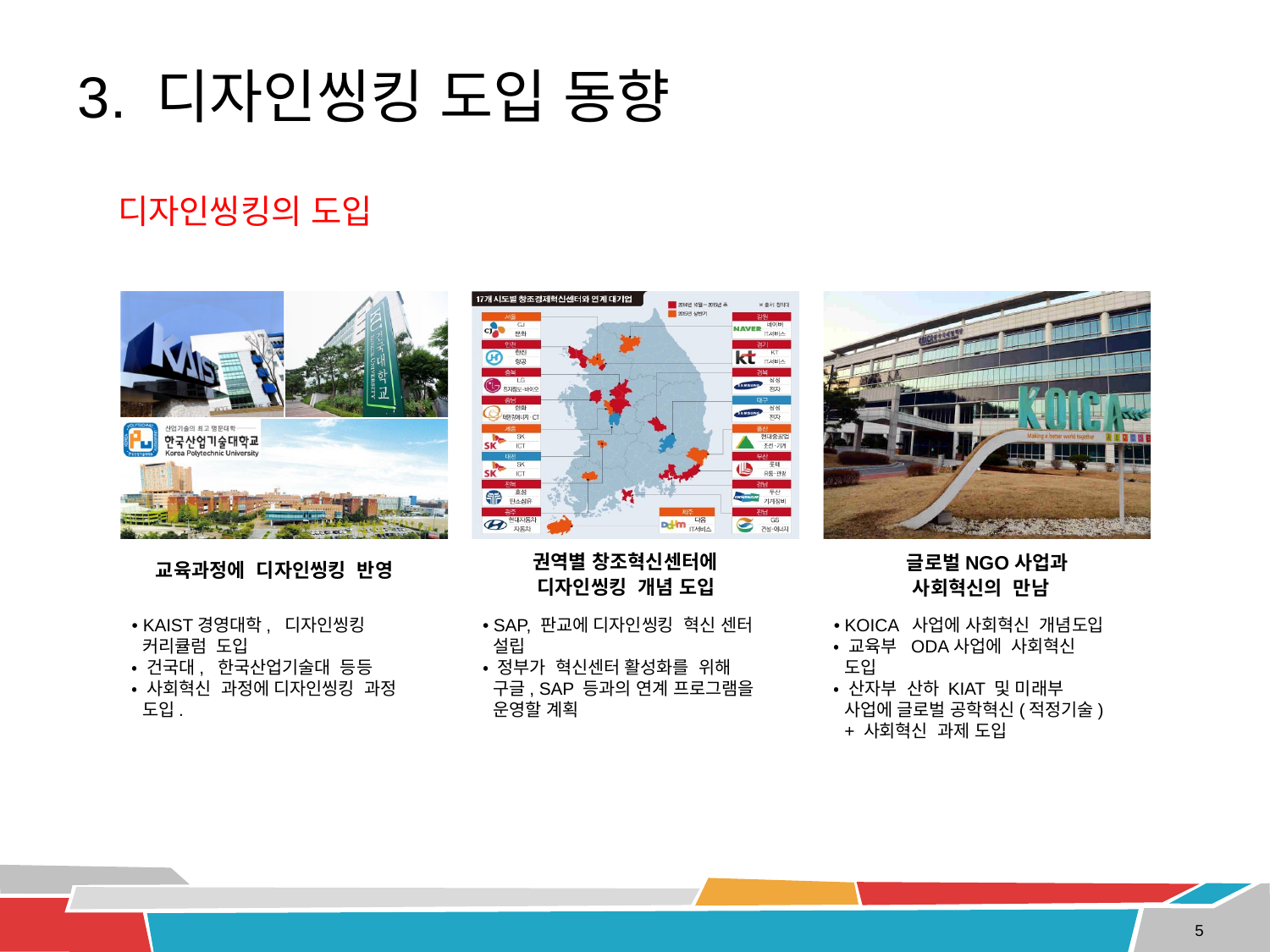

# 3. 디자인씽킹 도입 동향
디자인씽킹의 도입

권역별 창조혁신센터에 디자인씽킹  개념 도입
글로벌NGO사업과 사회혁신의  만남
교육과정에  디자인씽킹  반영
• SAP, 판교에 디자인씽킹  혁신 센터 설립
• 정부가  혁신센터 활성화를  위해 구글, SAP 등과의 연계 프로그램을  운영할 계획
• KAIST경영대학,  디자인씽킹  커리큘럼  도입
• 건국대,  한국산업기술대  등등
• 사회혁신  과정에 디자인씽킹  과정 도입.
• KOICA  사업에 사회혁신  개념도입
• 교육부  ODA사업에  사회혁신  도입
• 산자부  산하 KIAT 및 미래부 사업에 글로벌 공학혁신(적정기술)  + 사회혁신  과제 도입
5